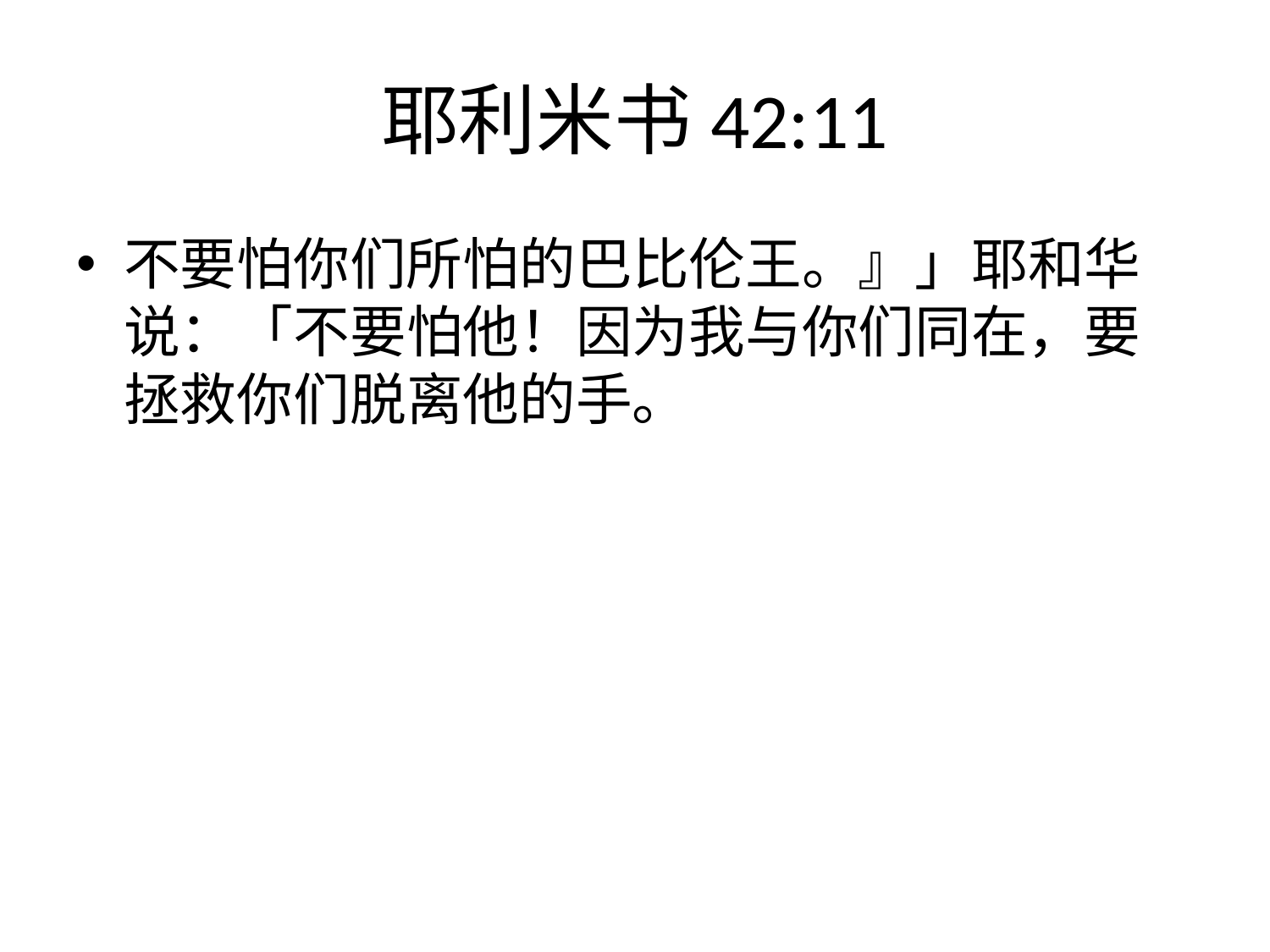

# 耶利米书42:11
不要怕你们所怕的巴比伦王。』」耶和华说：「不要怕他！因为我与你们同在，要拯救你们脱离他的手。